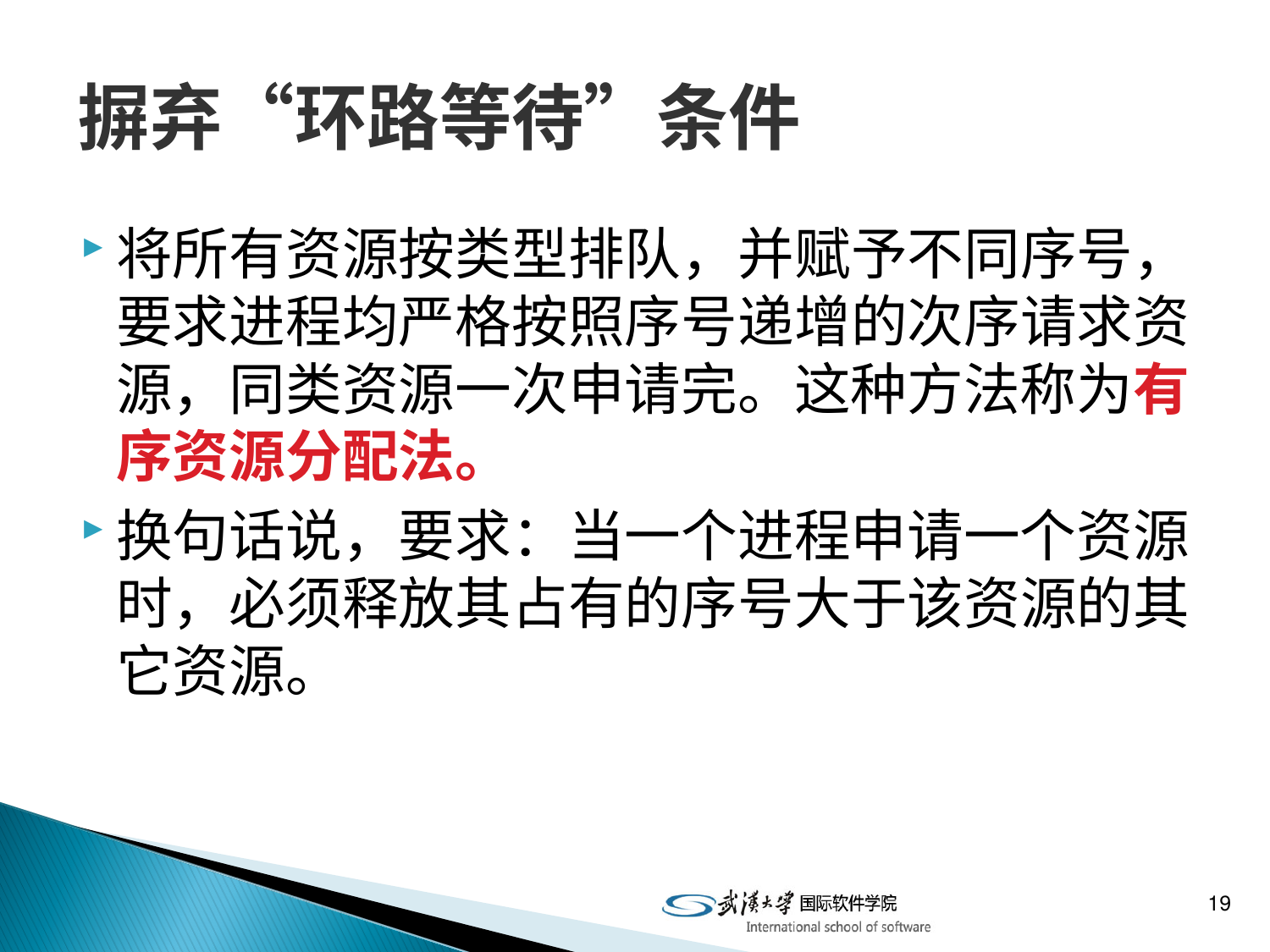

# 摒弃“环路等待”条件
将所有资源按类型排队，并赋予不同序号，要求进程均严格按照序号递增的次序请求资源，同类资源一次申请完。这种方法称为有序资源分配法。
换句话说，要求：当一个进程申请一个资源时，必须释放其占有的序号大于该资源的其它资源。